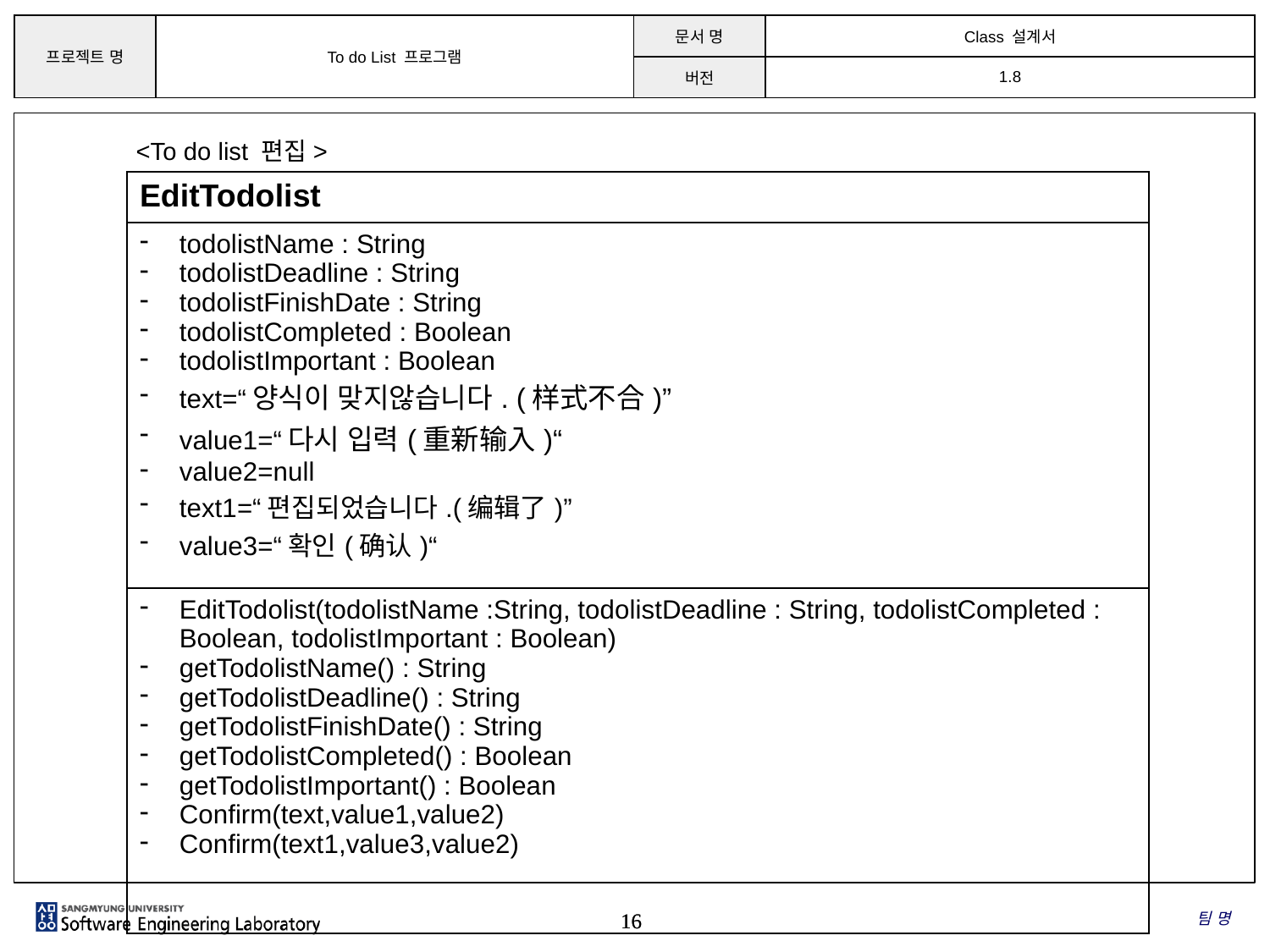

<To do list 편집>
| EditTodolist |
| --- |
| todolistName : String todolistDeadline : String todolistFinishDate : String todolistCompleted : Boolean todolistImportant : Boolean text=“양식이 맞지않습니다. (样式不合)” value1=“다시 입력(重新输入)“ value2=null text1=“편집되었습니다.(编辑了)” value3=“확인(确认)“ |
| EditTodolist(todolistName :String, todolistDeadline : String, todolistCompleted : Boolean, todolistImportant : Boolean) getTodolistName() : String getTodolistDeadline() : String getTodolistFinishDate() : String getTodolistCompleted() : Boolean getTodolistImportant() : Boolean Confirm(text,value1,value2) Confirm(text1,value3,value2) |
팀 명